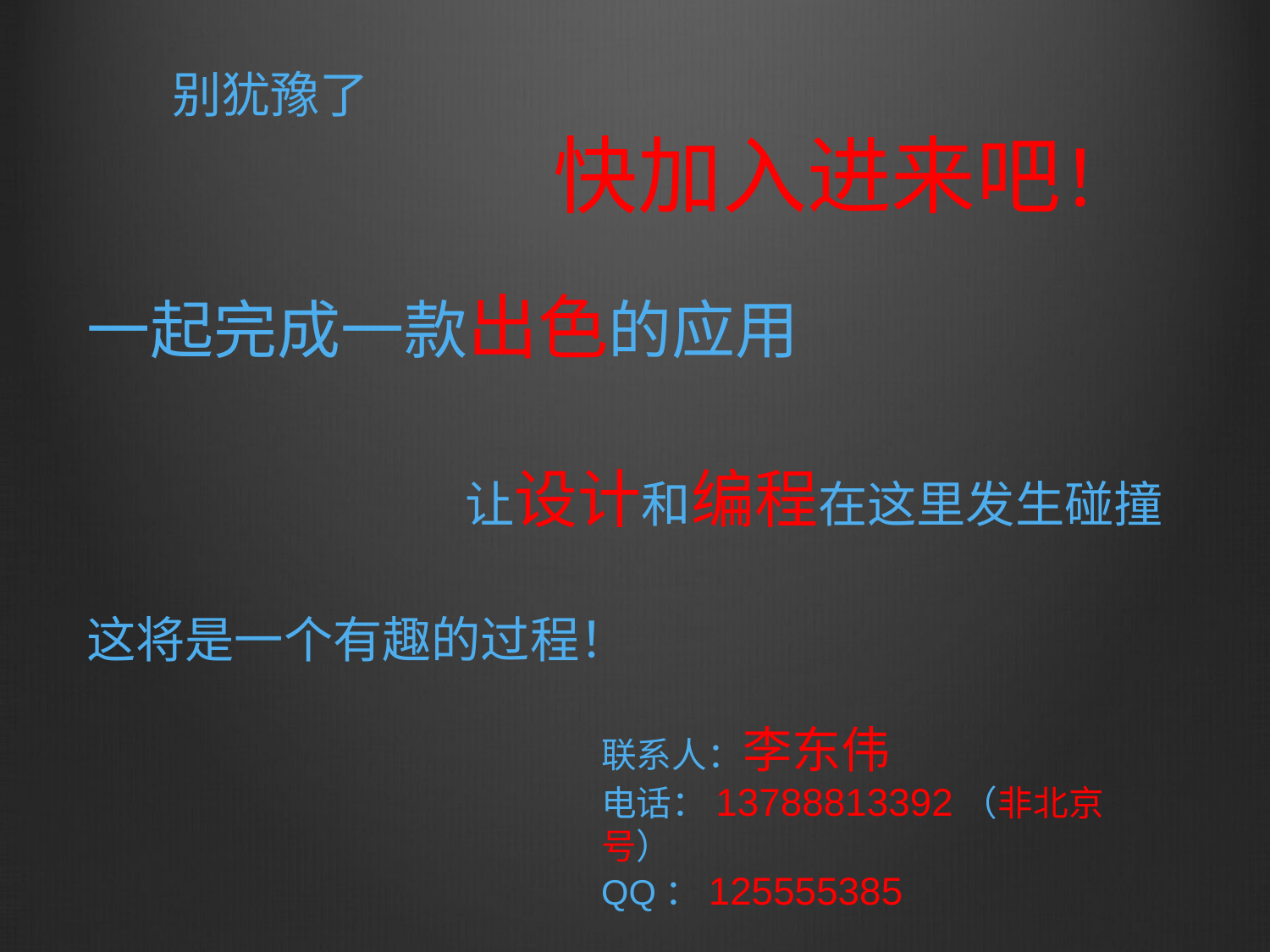

别犹豫了
			快加入进来吧！
一起完成一款出色的应用
让设计和编程在这里发生碰撞
这将是一个有趣的过程！
联系人：李东伟
电话：13788813392（非北京号）
QQ：125555385